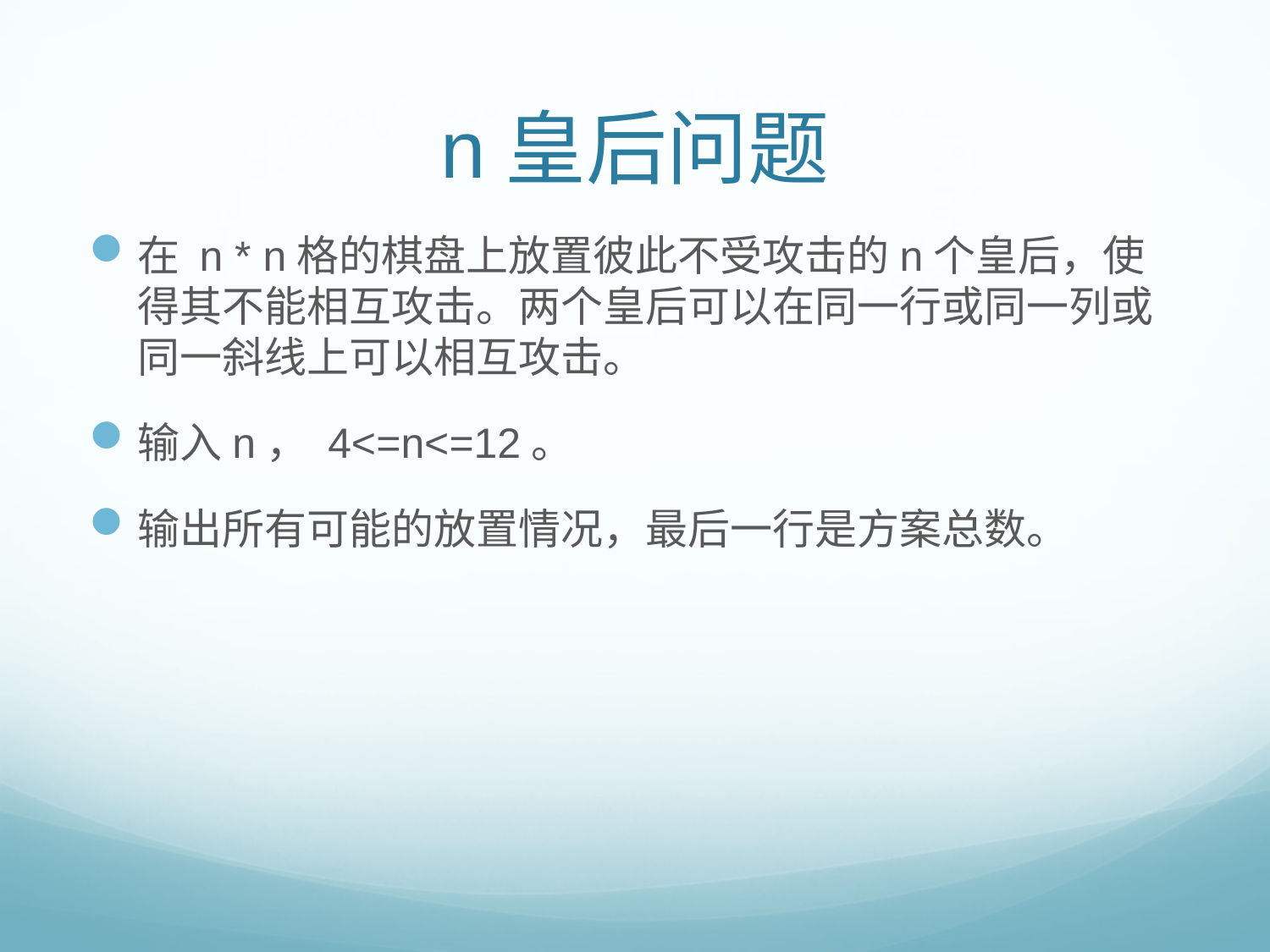

# n皇后问题
在 n * n格的棋盘上放置彼此不受攻击的n个皇后，使得其不能相互攻击。两个皇后可以在同一行或同一列或同一斜线上可以相互攻击。
输入n， 4<=n<=12。
输出所有可能的放置情况，最后一行是方案总数。